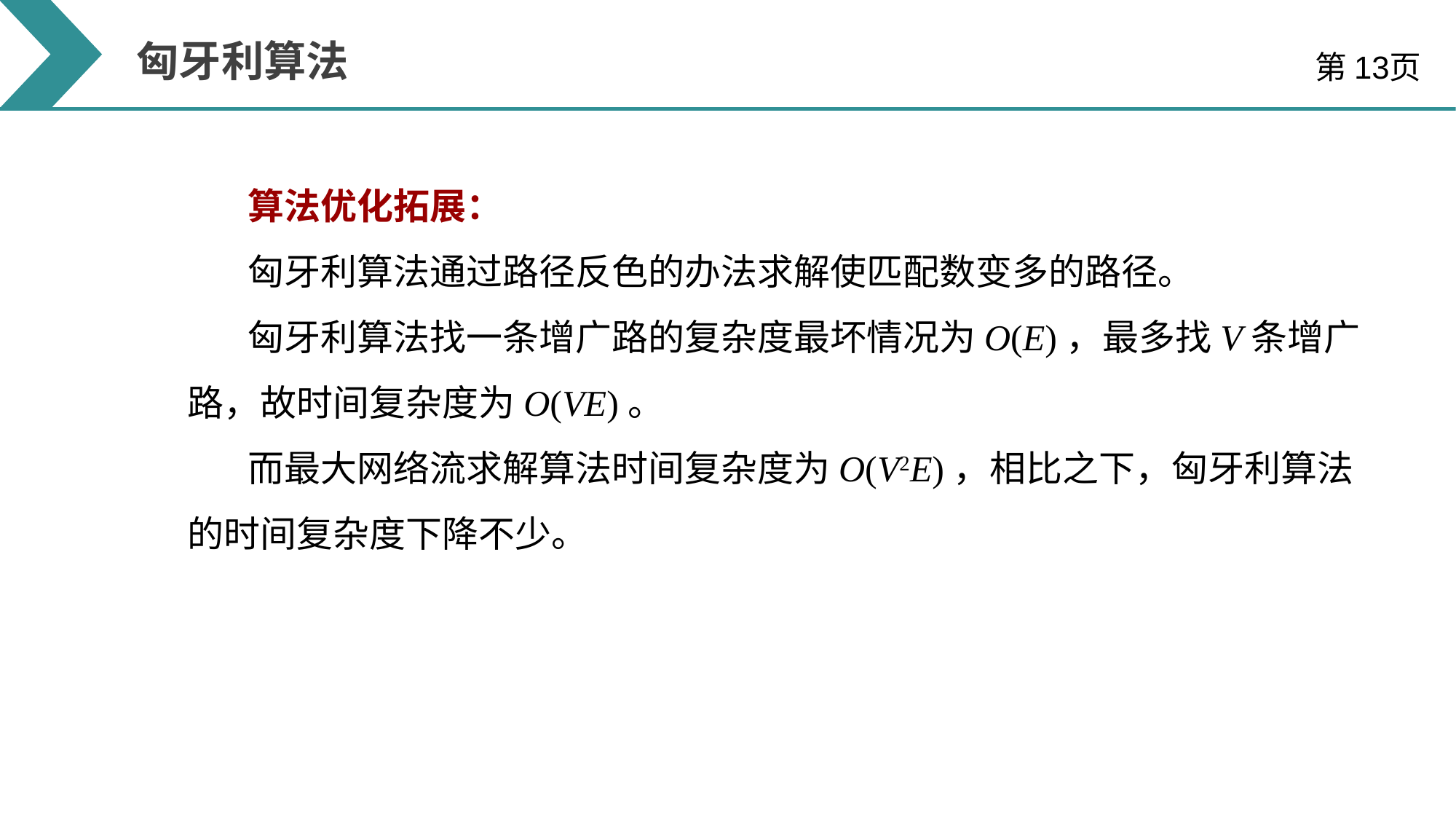

匈牙利算法
第13页
算法优化拓展：
匈牙利算法通过路径反色的办法求解使匹配数变多的路径。
匈牙利算法找一条增广路的复杂度最坏情况为O(E)，最多找V条增广路，故时间复杂度为O(VE)。
而最大网络流求解算法时间复杂度为O(V2E)，相比之下，匈牙利算法的时间复杂度下降不少。